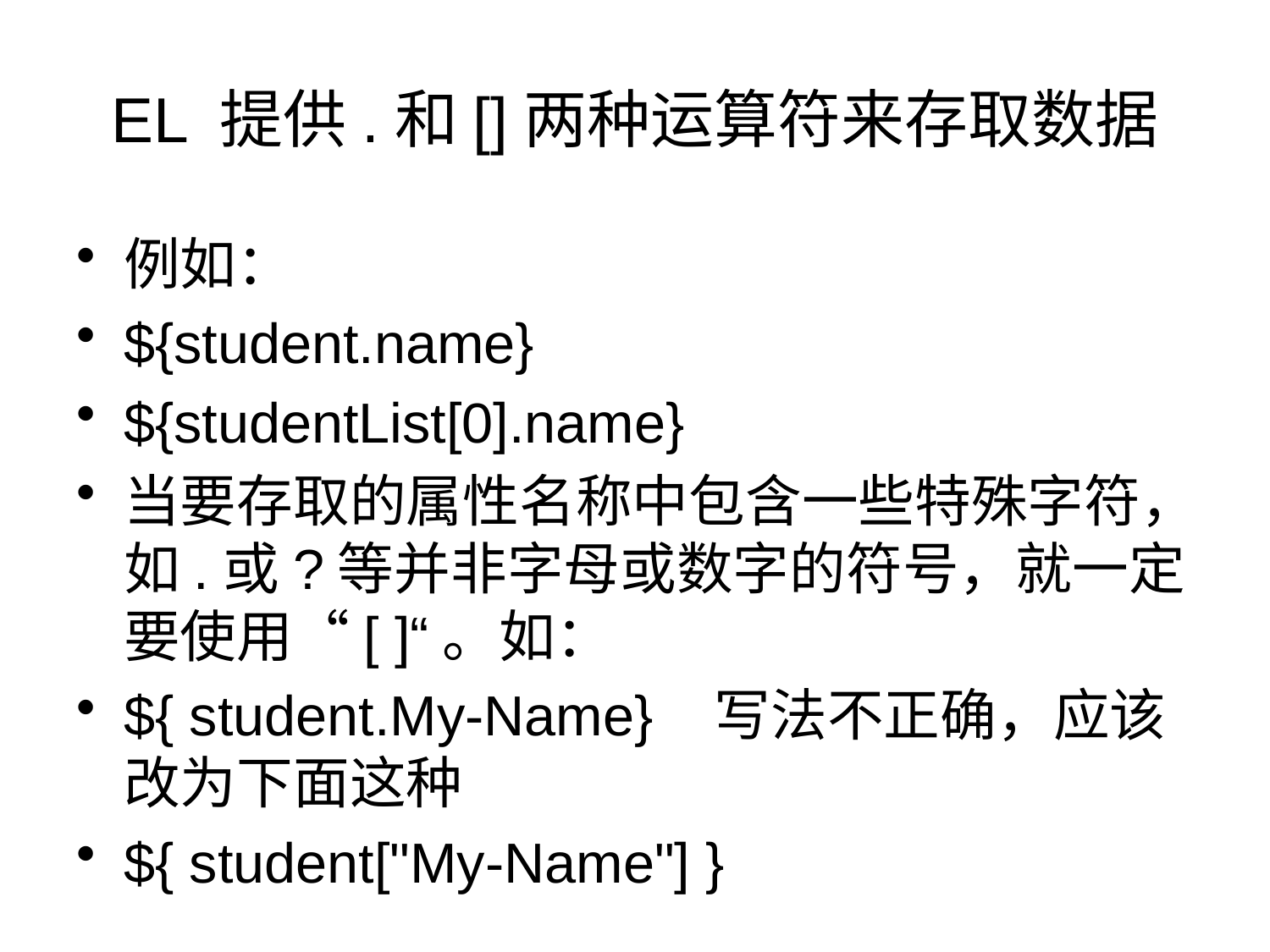

# EL 提供.和[]两种运算符来存取数据
例如：
${student.name}
${studentList[0].name}
当要存取的属性名称中包含一些特殊字符，如.或?等并非字母或数字的符号，就一定要使用“[ ]“。如：
${ student.My-Name}   写法不正确，应该改为下面这种
${ student["My-Name"] }